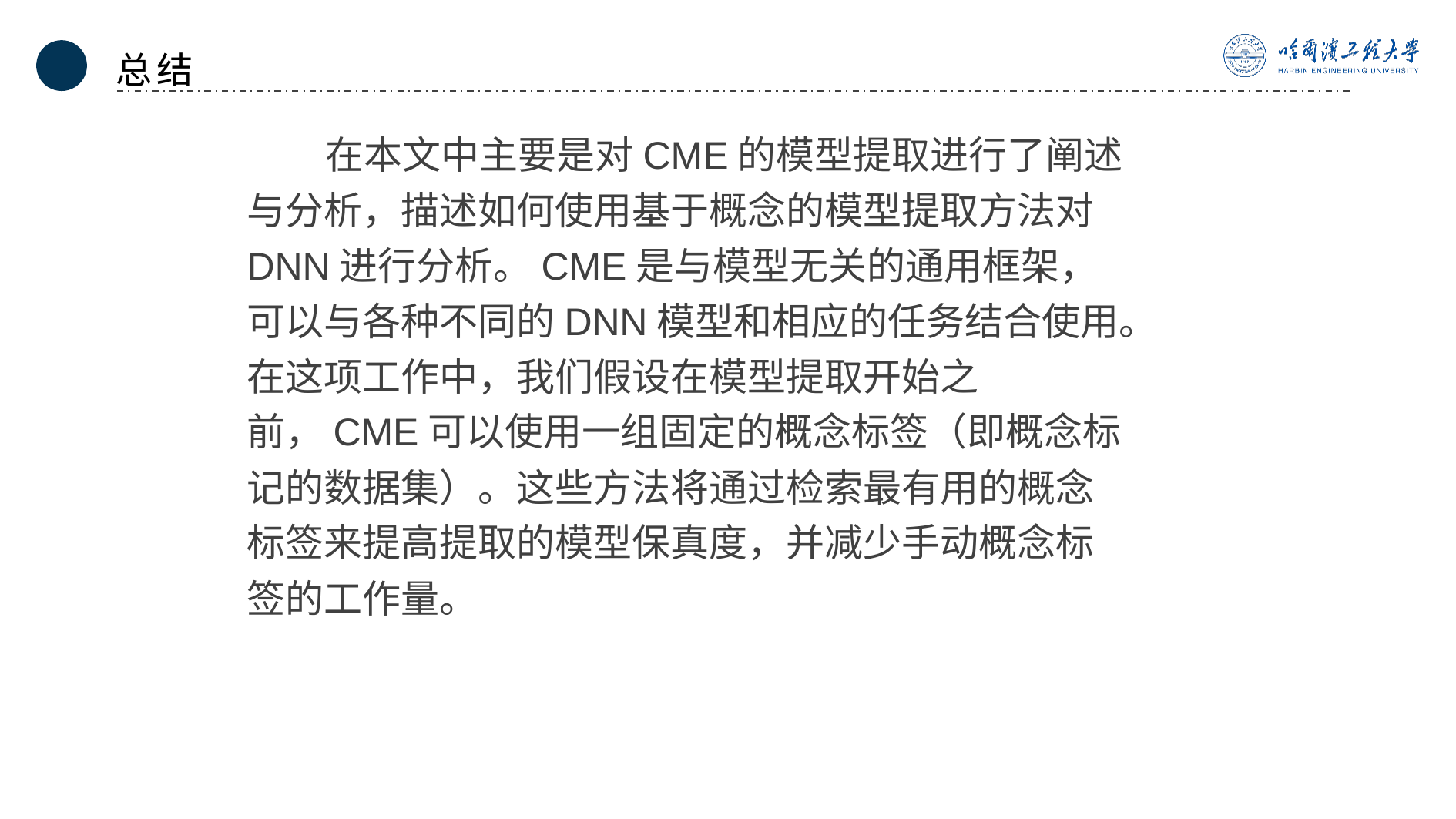

总结

        在本文中主要是对CME的模型提取进行了阐述与分析，描述如何使用基于概念的模型提取方法对DNN进行分析。CME是与模型无关的通用框架，可以与各种不同的DNN模型和相应的任务结合使用。在这项工作中，我们假设在模型提取开始之前，CME可以使用一组固定的概念标签（即概念标记的数据集）。这些方法将通过检索最有用的概念标签来提高提取的模型保真度，并减少手动概念标签的工作量。